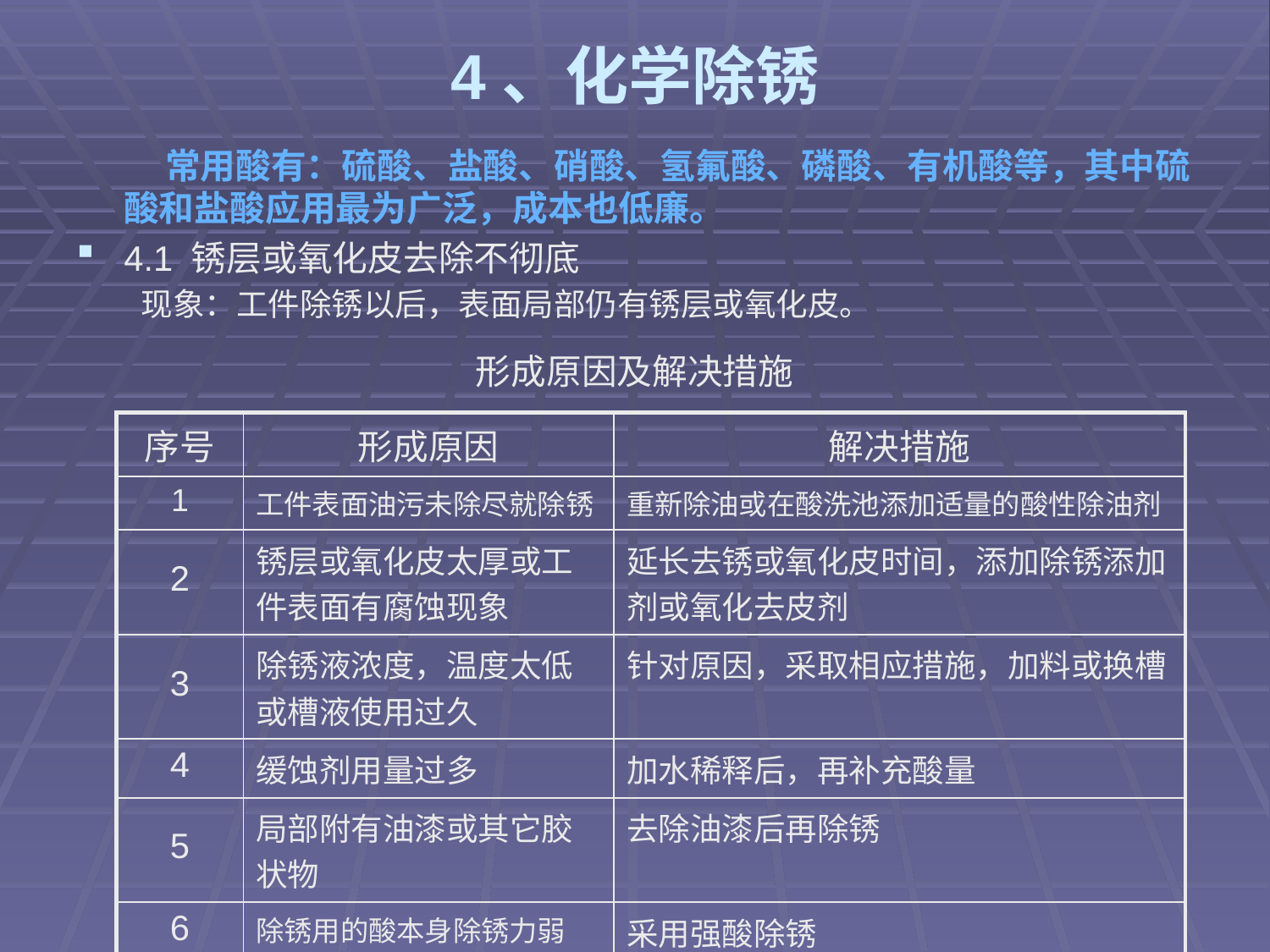

# 4、化学除锈
          常用酸有：硫酸、盐酸、硝酸、氢氟酸、磷酸、有机酸等，其中硫酸和盐酸应用最为广泛，成本也低廉。
4.1 锈层或氧化皮去除不彻底
        现象：工件除锈以后，表面局部仍有锈层或氧化皮。

形成原因及解决措施
| 序号 | 形成原因 | 解决措施 |
| --- | --- | --- |
| 1 | 工件表面油污未除尽就除锈 | 重新除油或在酸洗池添加适量的酸性除油剂 |
| 2 | 锈层或氧化皮太厚或工件表面有腐蚀现象 | 延长去锈或氧化皮时间，添加除锈添加剂或氧化去皮剂 |
| 3 | 除锈液浓度，温度太低或槽液使用过久 | 针对原因，采取相应措施，加料或换槽 |
| 4 | 缓蚀剂用量过多 | 加水稀释后，再补充酸量 |
| 5 | 局部附有油漆或其它胶状物 | 去除油漆后再除锈 |
| 6 | 除锈用的酸本身除锈力弱 | 采用强酸除锈 |